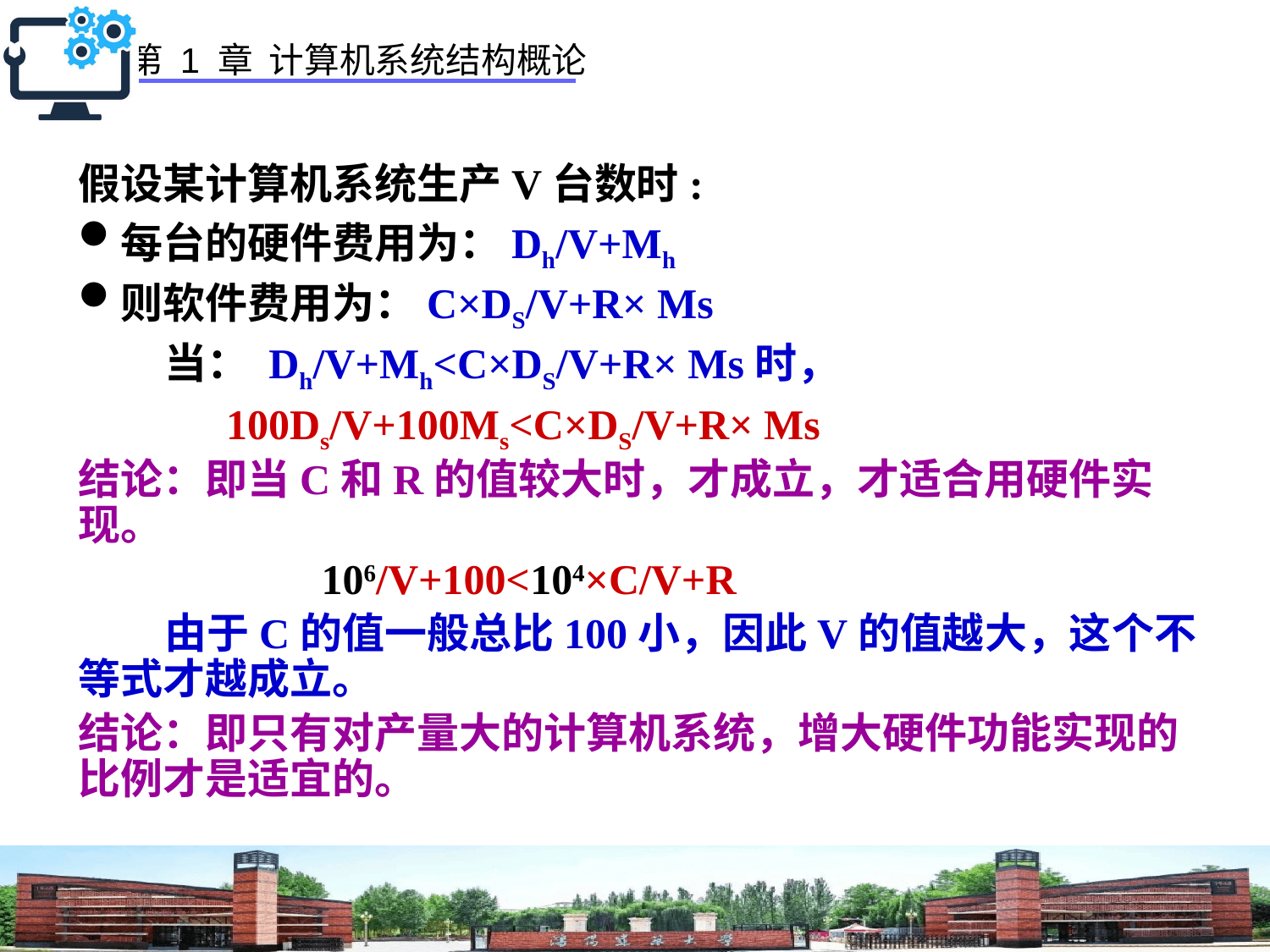

假设某计算机系统生产V台数时:
每台的硬件费用为：Dh/V+Mh
则软件费用为：C×DS/V+R× Ms
        当： Dh/V+Mh<C×DS/V+R× Ms时，
              100Ds/V+100Ms<C×DS/V+R× Ms
结论：即当C和R的值较大时，才成立，才适合用硬件实现。
                       106/V+100<104×C/V+R
        由于C的值一般总比100小，因此V的值越大，这个不等式才越成立。
结论：即只有对产量大的计算机系统，增大硬件功能实现的比例才是适宜的。